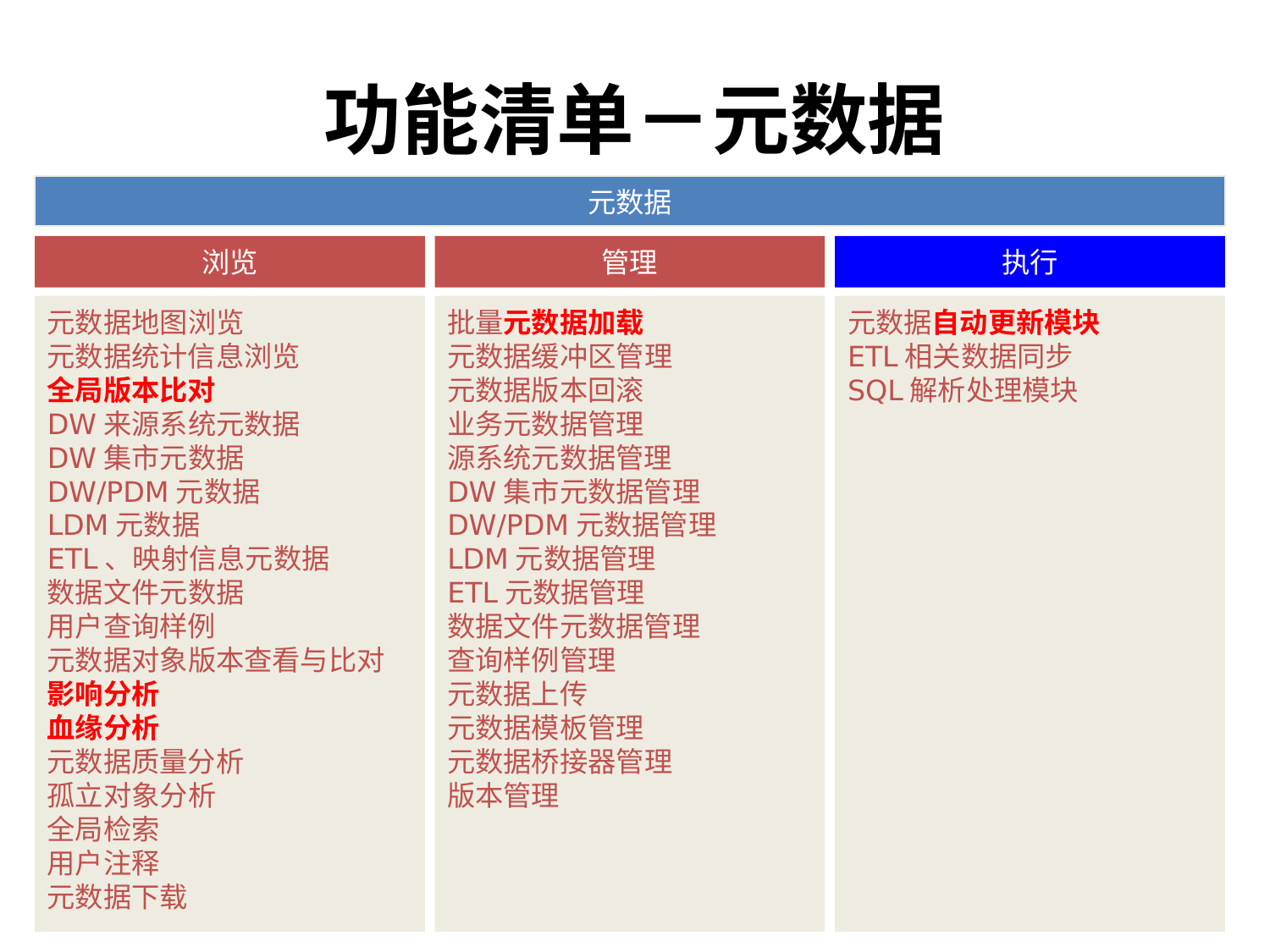

# 功能清单－元数据
元数据
浏览
管理
执行
元数据地图浏览
元数据统计信息浏览
全局版本比对
DW来源系统元数据
DW集市元数据
DW/PDM元数据
LDM元数据
ETL、映射信息元数据
数据文件元数据
用户查询样例
元数据对象版本查看与比对
影响分析
血缘分析
元数据质量分析
孤立对象分析
全局检索
用户注释
元数据下载
批量元数据加载
元数据缓冲区管理
元数据版本回滚
业务元数据管理
源系统元数据管理
DW集市元数据管理
DW/PDM元数据管理
LDM元数据管理
ETL元数据管理
数据文件元数据管理
查询样例管理
元数据上传
元数据模板管理
元数据桥接器管理
版本管理
元数据自动更新模块
ETL相关数据同步
SQL解析处理模块
16  > 10/9/2016
 Confidential